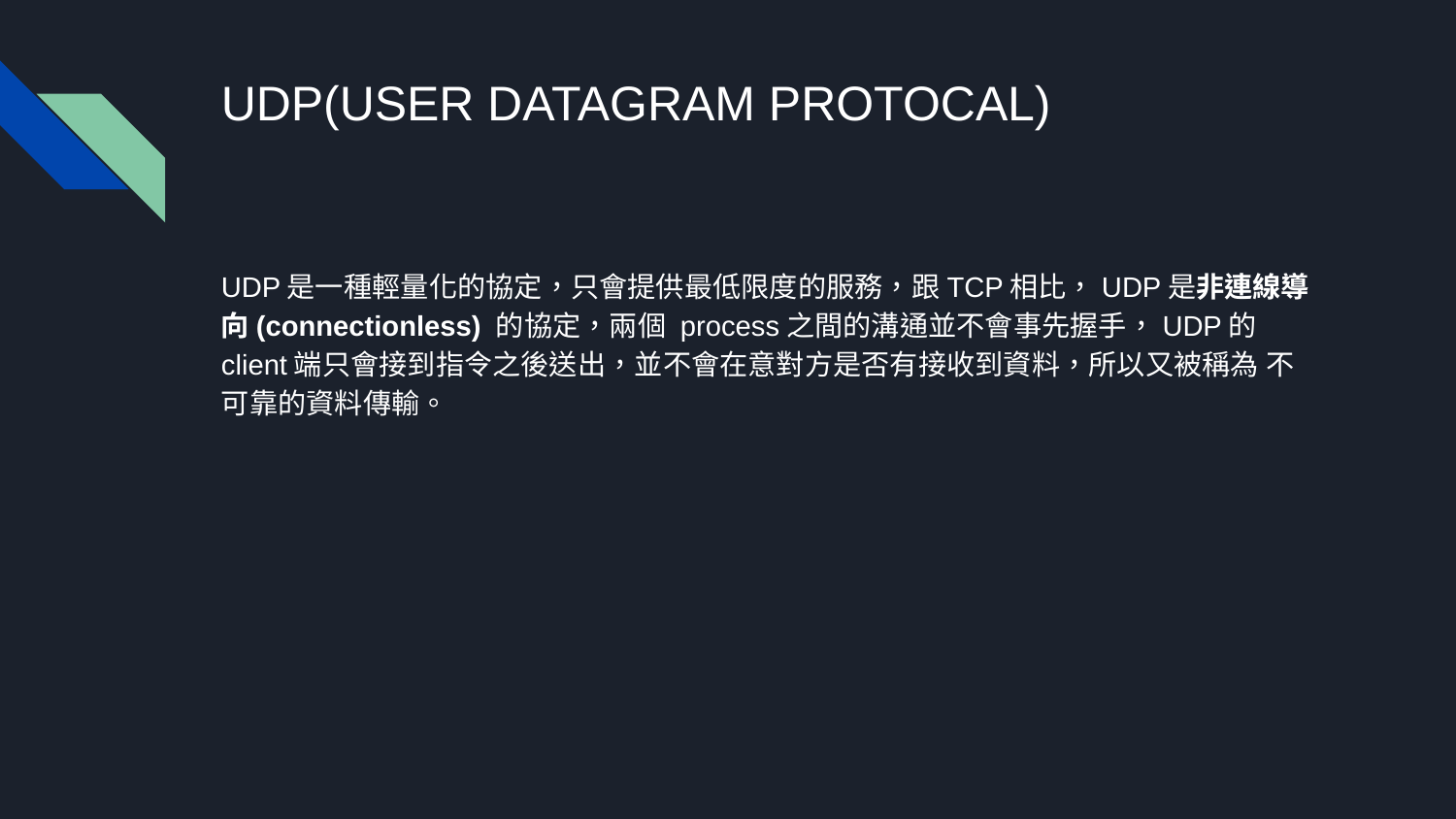

# UDP(USER DATAGRAM PROTOCAL)
UDP是一種輕量化的協定，只會提供最低限度的服務，跟TCP相比，UDP是非連線導向(connectionless) 的協定，兩個 process之間的溝通並不會事先握手，UDP的 client端只會接到指令之後送出，並不會在意對方是否有接收到資料，所以又被稱為 不可靠的資料傳輸。